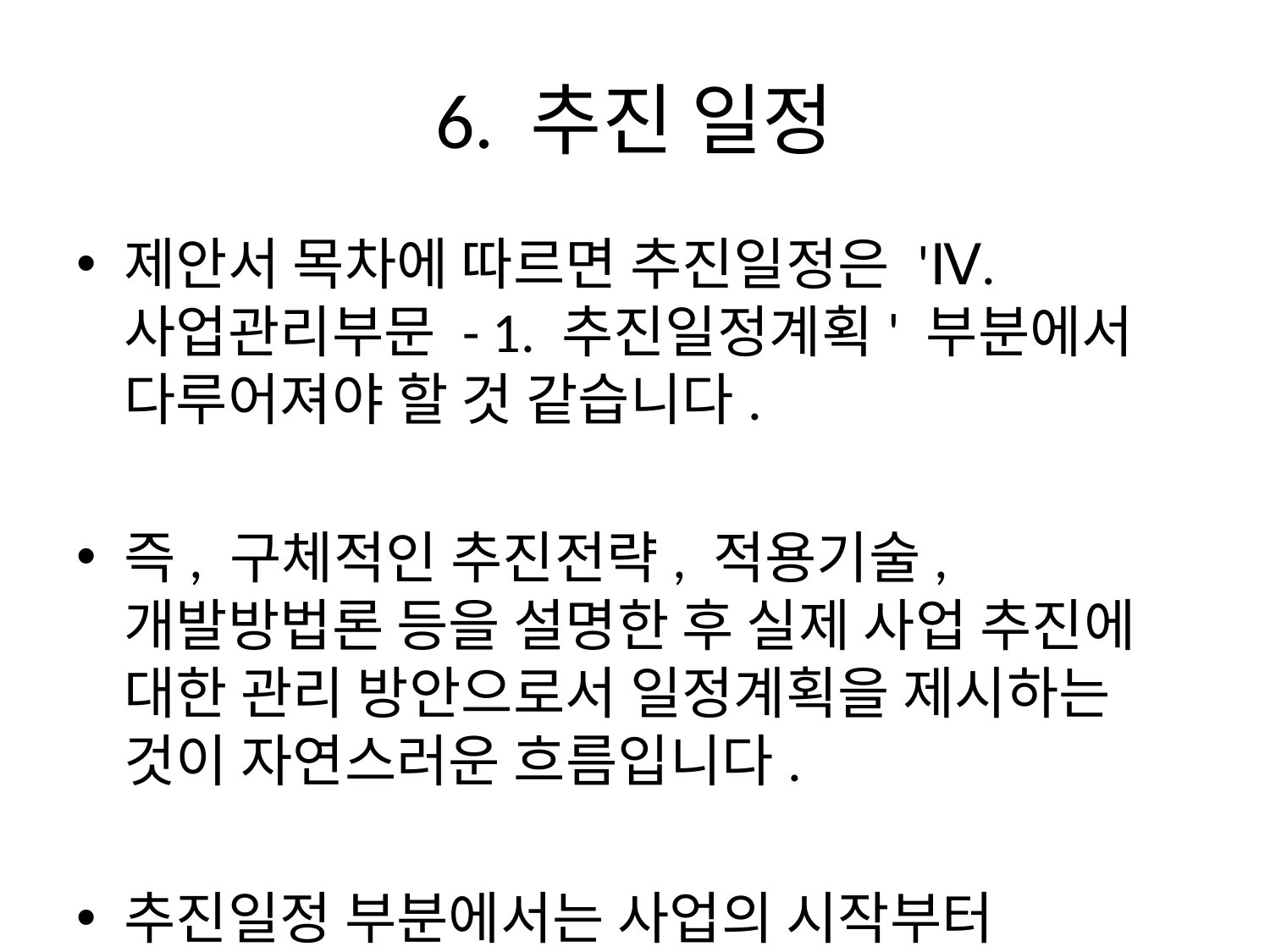

# 6. 추진 일정
제안서 목차에 따르면 추진일정은 'Ⅳ. 사업관리부문 - 1. 추진일정계획' 부분에서 다루어져야 할 것 같습니다.

즉, 구체적인 추진전략, 적용기술, 개발방법론 등을 설명한 후 실제 사업 추진에 대한 관리 방안으로서 일정계획을 제시하는 것이 자연스러운 흐름입니다.

추진일정 부분에서는 사업의 시작부터 종료까지 각 단계별로 어떤 활동들이 얼마 동안 진행되는지를 간트차트(Gantt chart) 등을 활용하여 한 눈에 파악할 수 있도록 정리하는 것이 좋겠습니다. 또한 중요한 마일스톤과 성과물, 각 활동간 연계 등을 명확히 표시해 사업 진척상황을 쉽게 관리하고 통제할 수 있음을 보여주는 것이 중요할 것 같습니다.